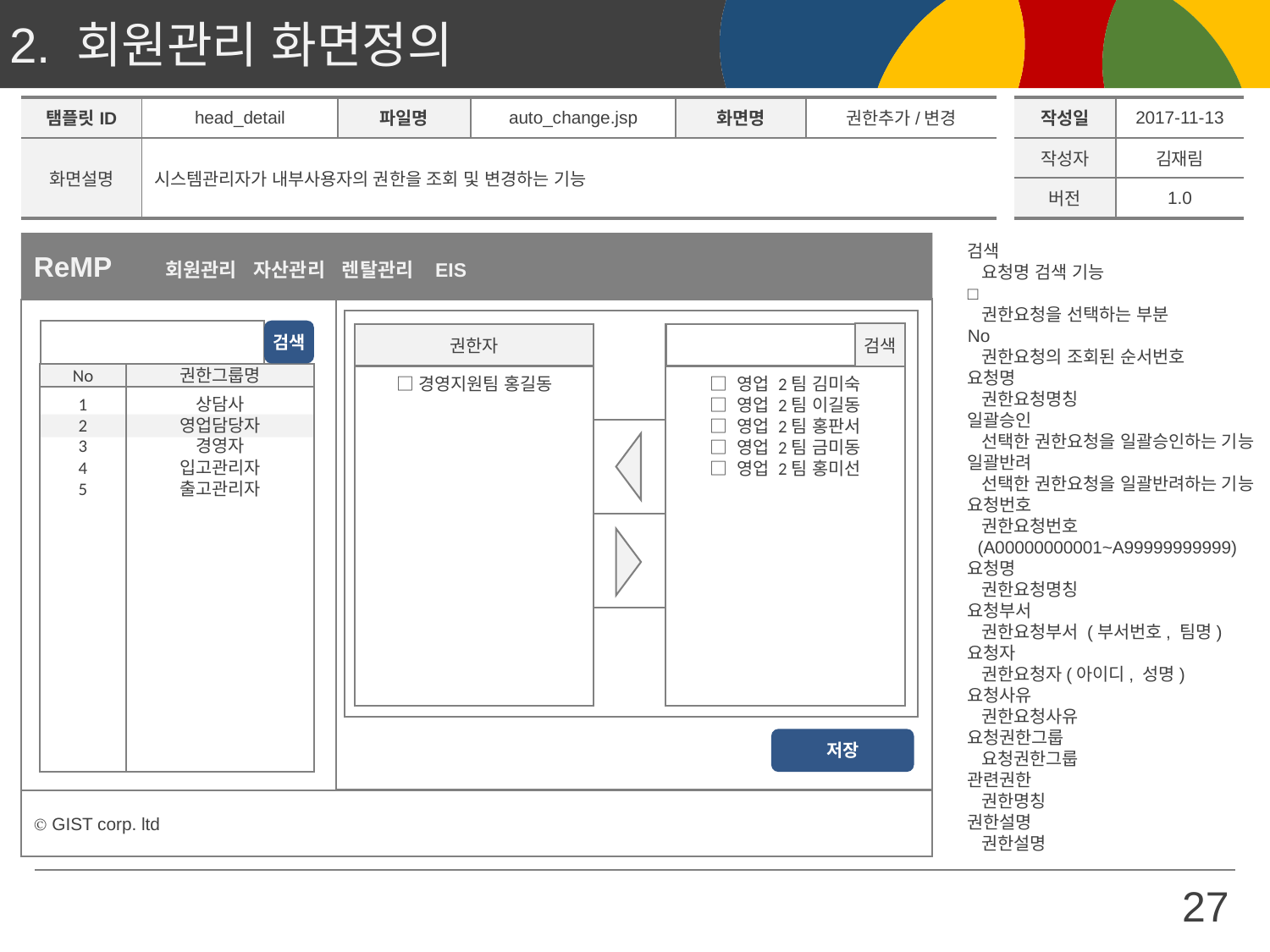

| 탬플릿ID | head\_detail | 파일명 | auto\_change.jsp | 화면명 | 권한추가/변경 |  | 작성일 | 2017-11-13 |
| --- | --- | --- | --- | --- | --- | --- | --- | --- |
| 화면설명 | 시스템관리자가 내부사용자의 권한을 조회 및 변경하는 기능 |  |  |  |  |  | 작성자 | 김재림 |
|  |  |  |  |  |  |  | 버전 | 1.0 |
ReMP      회원관리   자산관리   렌탈관리   EIS
검색
  요청명 검색 기능
□
  권한요청을 선택하는 부분
No
  권한요청의 조회된 순서번호
요청명
  권한요청명칭
일괄승인
  선택한 권한요청을 일괄승인하는 기능
일괄반려
  선택한 권한요청을 일괄반려하는 기능
요청번호
  권한요청번호
  (A00000000001~A99999999999)
요청명
  권한요청명칭
요청부서
  권한요청부서 (부서번호, 팀명)
요청자
  권한요청자(아이디, 성명)
요청사유
  권한요청사유
요청권한그룹
  요청권한그룹
관련권한
  권한명칭
권한설명
  권한설명

검색

검색
권한자

No
권한그룹명
□경영지원팀 홍길동
□ 영업 2팀 김미숙
□ 영업 2팀 이길동
□ 영업 2팀 홍판서
□ 영업 2팀 금미동
□ 영업 2팀 홍미선
1
2
3
4
5
상담사
영업담당자
경영자
입고관리자
출고관리자

저장
Ⓒ GIST corp. ltd